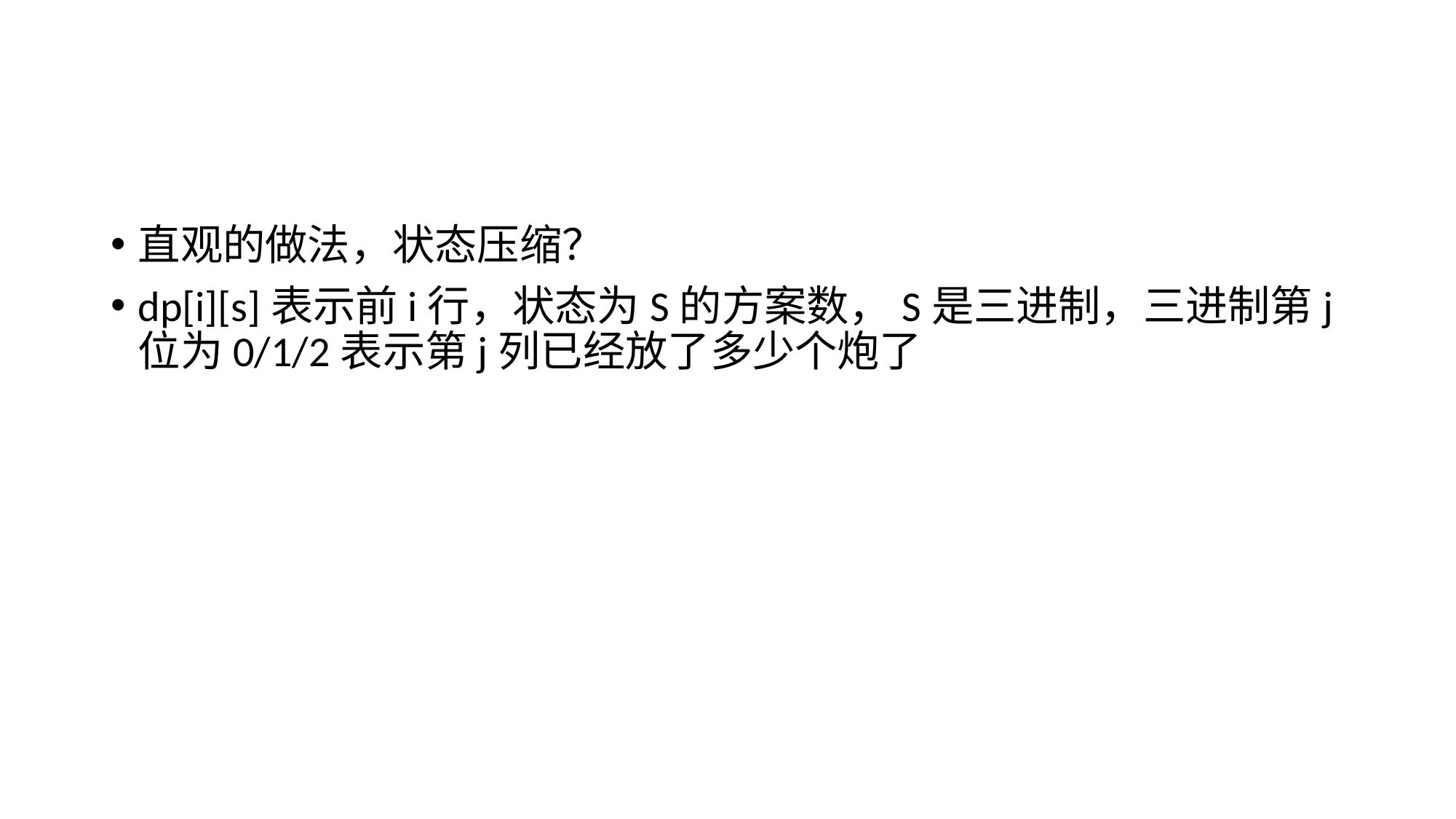

#
直观的做法，状态压缩？
dp[i][s]表示前i行，状态为S的方案数，S是三进制，三进制第j位为0/1/2表示第j列已经放了多少个炮了